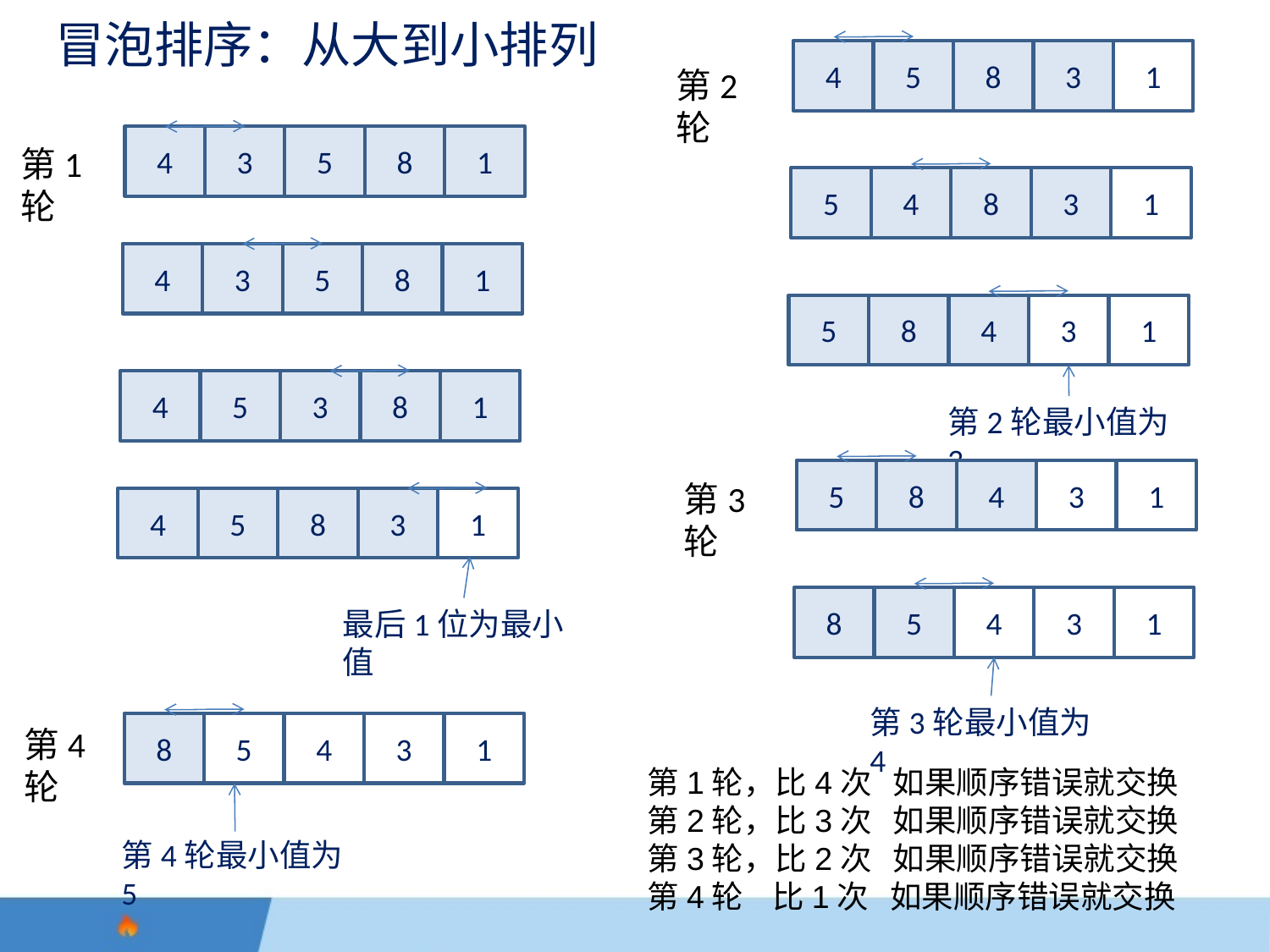

冒泡排序：从大到小排列
4
5
8
3
1
第2轮
4
3
5
8
1
第1轮
5
4
8
3
1
4
3
5
8
1
5
8
4
3
1
4
5
3
8
1
第2轮最小值为3
5
8
4
3
1
第3轮
4
5
8
3
1
8
5
4
3
1
最后1位为最小值
第3轮最小值为4
8
5
4
3
1
第4轮
第1轮，比4次   如果顺序错误就交换
第2轮，比3次   如果顺序错误就交换
第3轮，比2次   如果顺序错误就交换
第4轮    比1次   如果顺序错误就交换
第4轮最小值为5